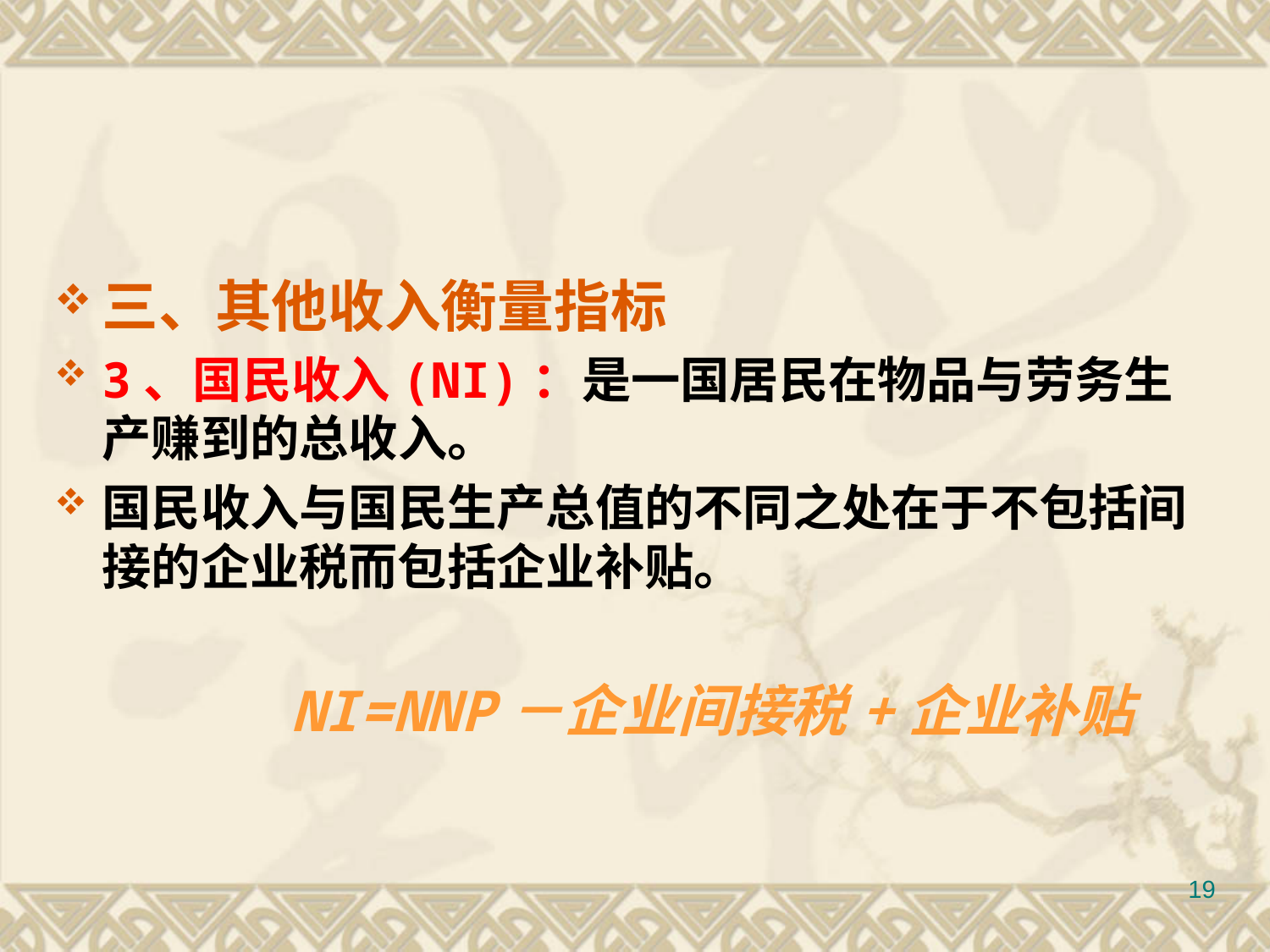

#
三、其他收入衡量指标
3、国民收入(NI)：是一国居民在物品与劳务生产赚到的总收入。
国民收入与国民生产总值的不同之处在于不包括间接的企业税而包括企业补贴。

        NI=NNP－企业间接税+企业补贴

19